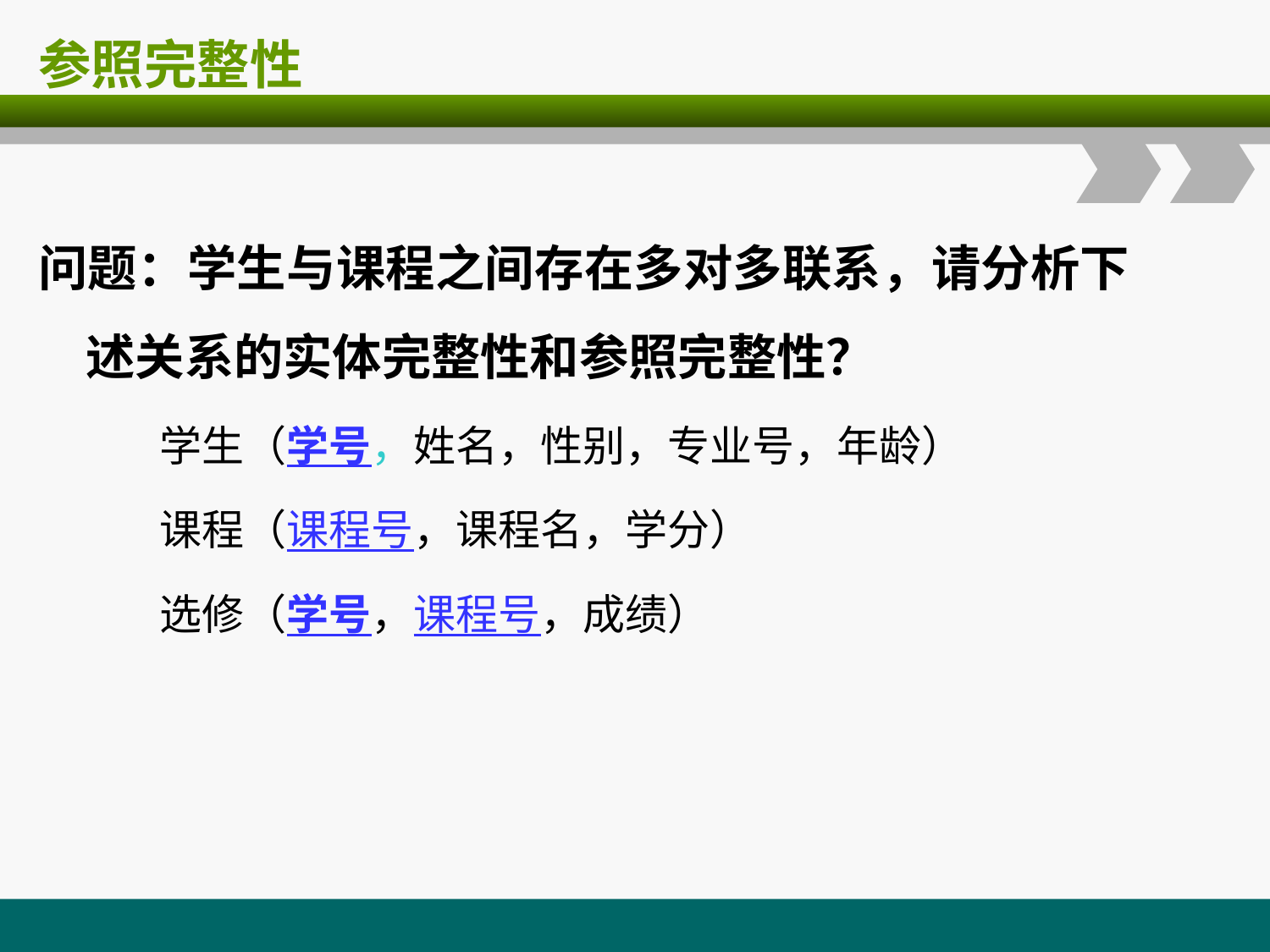

# 参照完整性
问题：学生与课程之间存在多对多联系，请分析下述关系的实体完整性和参照完整性？
     学生（学号，姓名，性别，专业号，年龄）
     课程（课程号，课程名，学分）
     选修（学号，课程号，成绩）